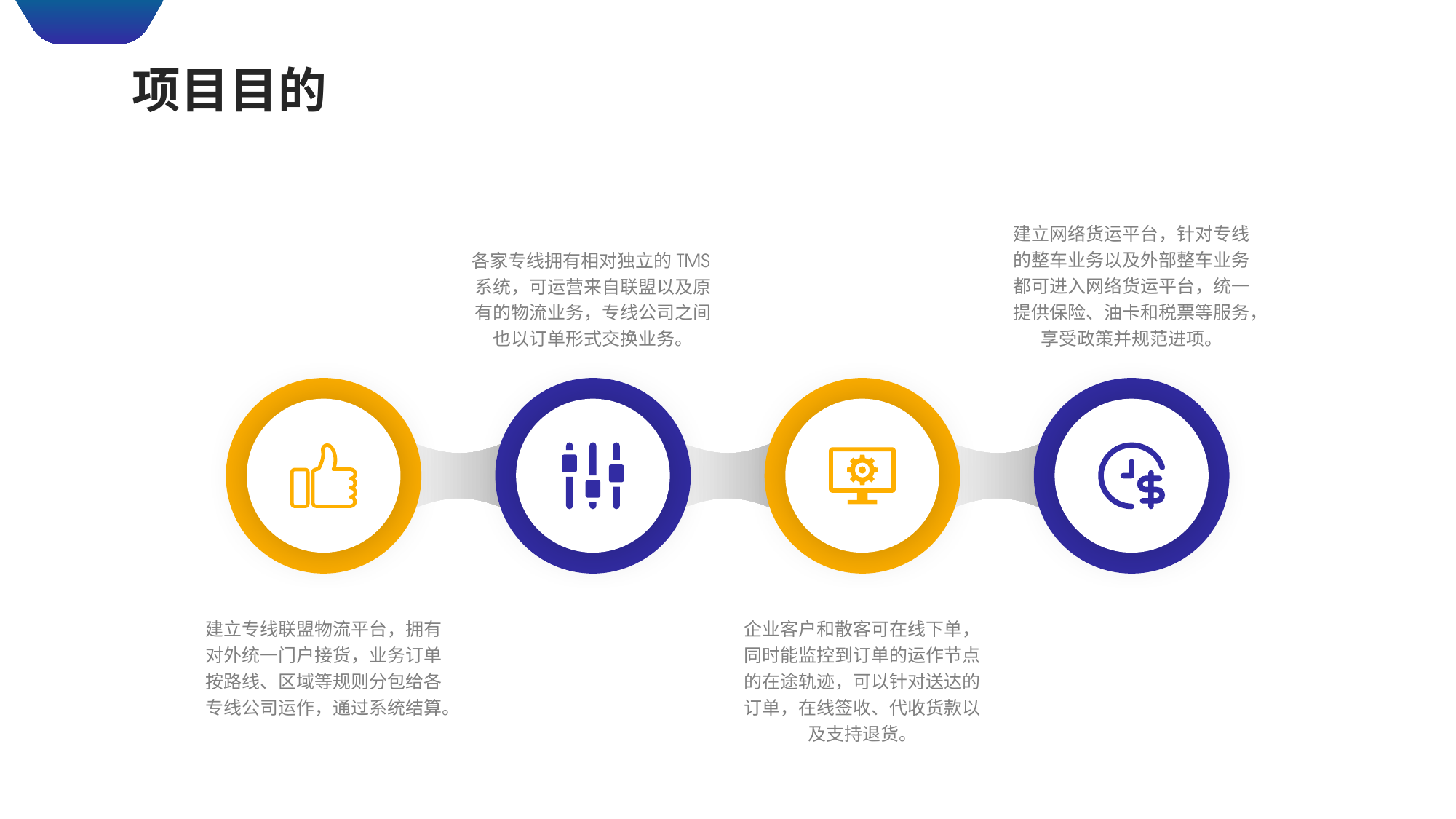

项目目的

建立网络货运平台，针对专线的整车业务以及外部整车业务都可进入网络货运平台，统一提供保险、油卡和税票等服务，享受政策并规范进项。
各家专线拥有相对独立的TMS系统，可运营来自联盟以及原有的物流业务，专线公司之间也以订单形式交换业务。

建立专线联盟物流平台，拥有对外统一门户接货，业务订单按路线、区域等规则分包给各专线公司运作，通过系统结算。
企业客户和散客可在线下单，同时能监控到订单的运作节点的在途轨迹，可以针对送达的订单，在线签收、代收货款以及支持退货。